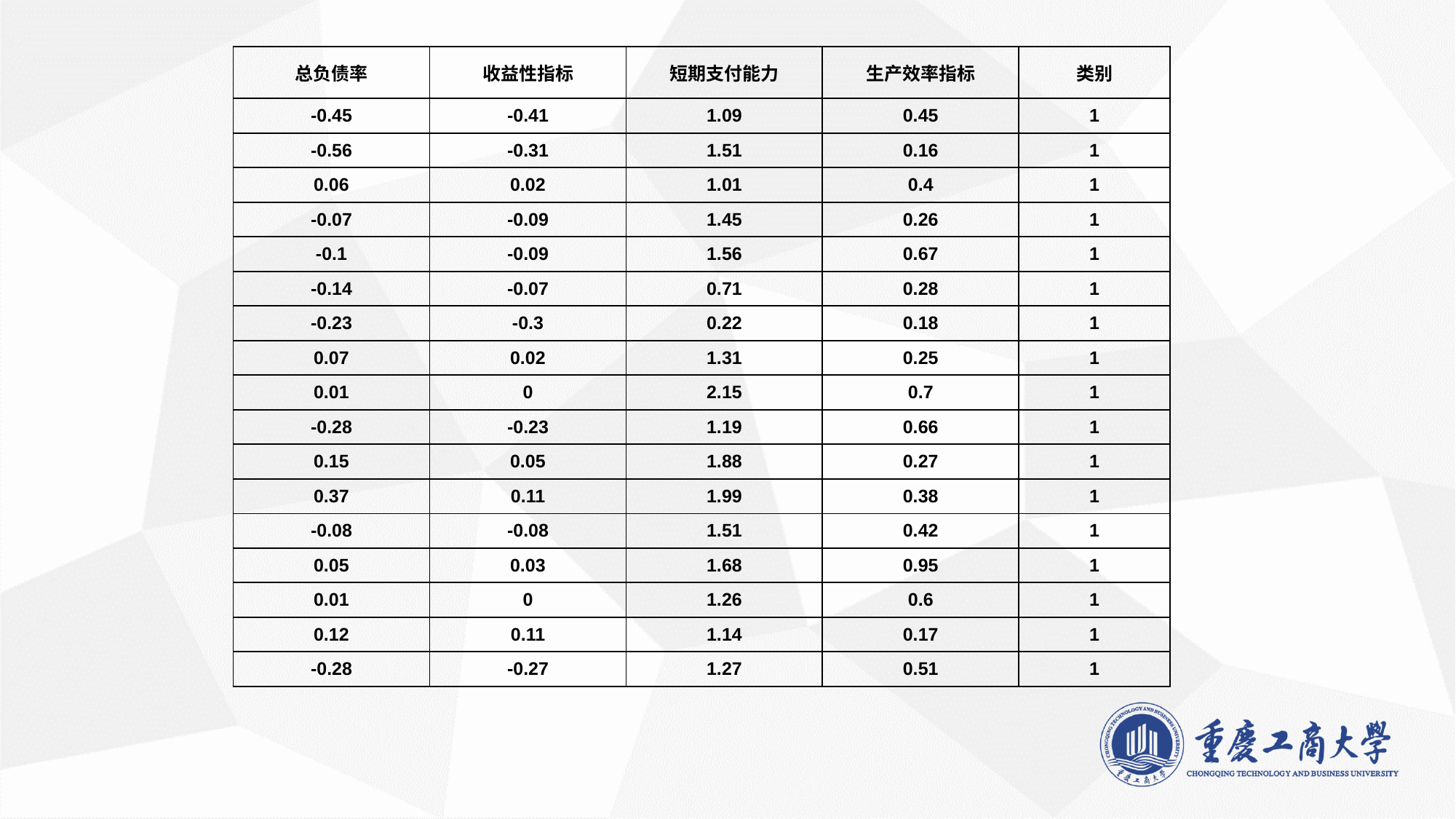

| 总负债率 | 收益性指标 | 短期支付能力 | 生产效率指标 | 类别 |
| --- | --- | --- | --- | --- |
| -0.45 | -0.41 | 1.09 | 0.45 | 1 |
| -0.56 | -0.31 | 1.51 | 0.16 | 1 |
| 0.06 | 0.02 | 1.01 | 0.4 | 1 |
| -0.07 | -0.09 | 1.45 | 0.26 | 1 |
| -0.1 | -0.09 | 1.56 | 0.67 | 1 |
| -0.14 | -0.07 | 0.71 | 0.28 | 1 |
| -0.23 | -0.3 | 0.22 | 0.18 | 1 |
| 0.07 | 0.02 | 1.31 | 0.25 | 1 |
| 0.01 | 0 | 2.15 | 0.7 | 1 |
| -0.28 | -0.23 | 1.19 | 0.66 | 1 |
| 0.15 | 0.05 | 1.88 | 0.27 | 1 |
| 0.37 | 0.11 | 1.99 | 0.38 | 1 |
| -0.08 | -0.08 | 1.51 | 0.42 | 1 |
| 0.05 | 0.03 | 1.68 | 0.95 | 1 |
| 0.01 | 0 | 1.26 | 0.6 | 1 |
| 0.12 | 0.11 | 1.14 | 0.17 | 1 |
| -0.28 | -0.27 | 1.27 | 0.51 | 1 |